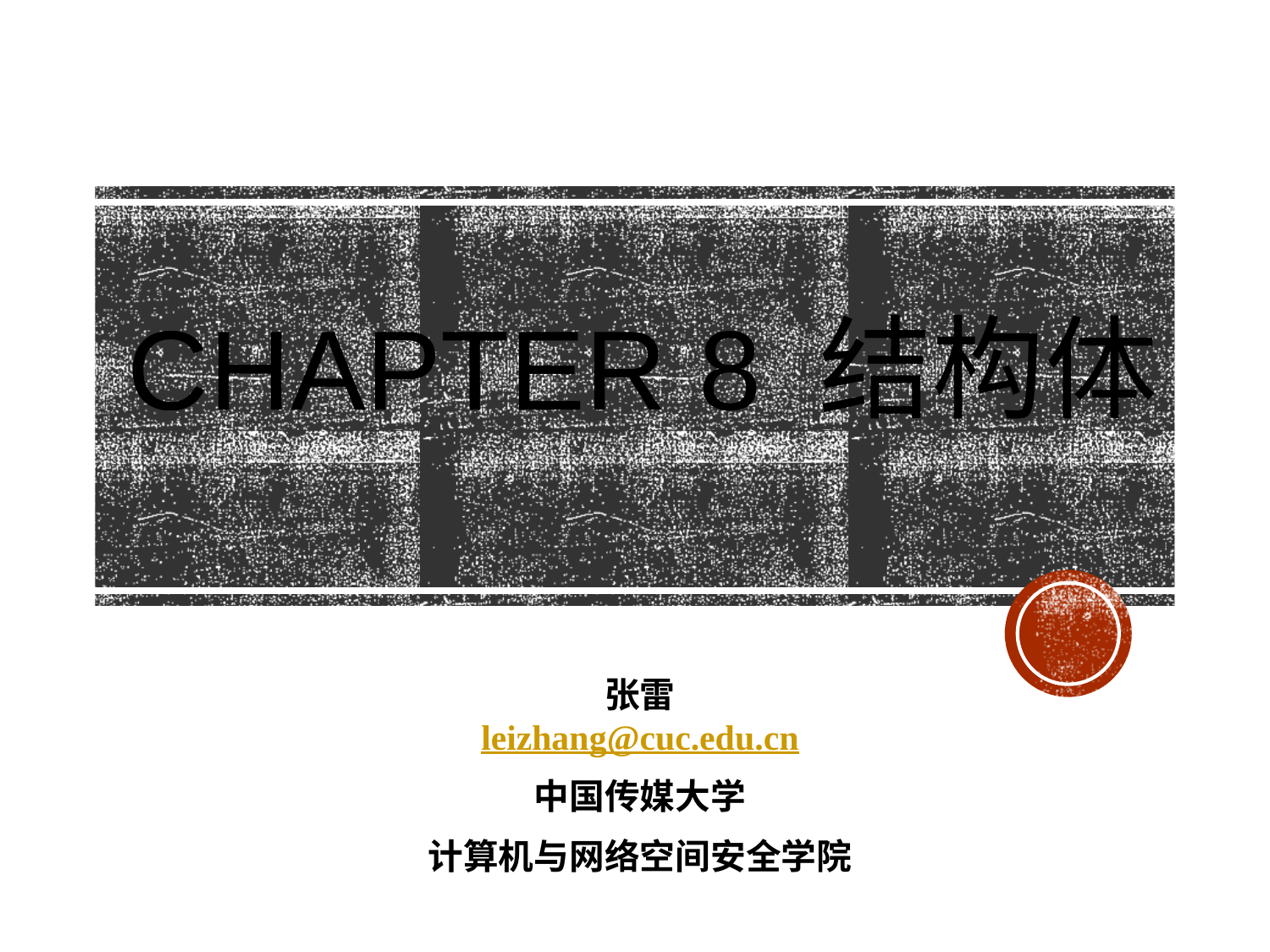

# Chapter 8 结构体
张雷
leizhang@cuc.edu.cn
中国传媒大学
计算机与网络空间安全学院